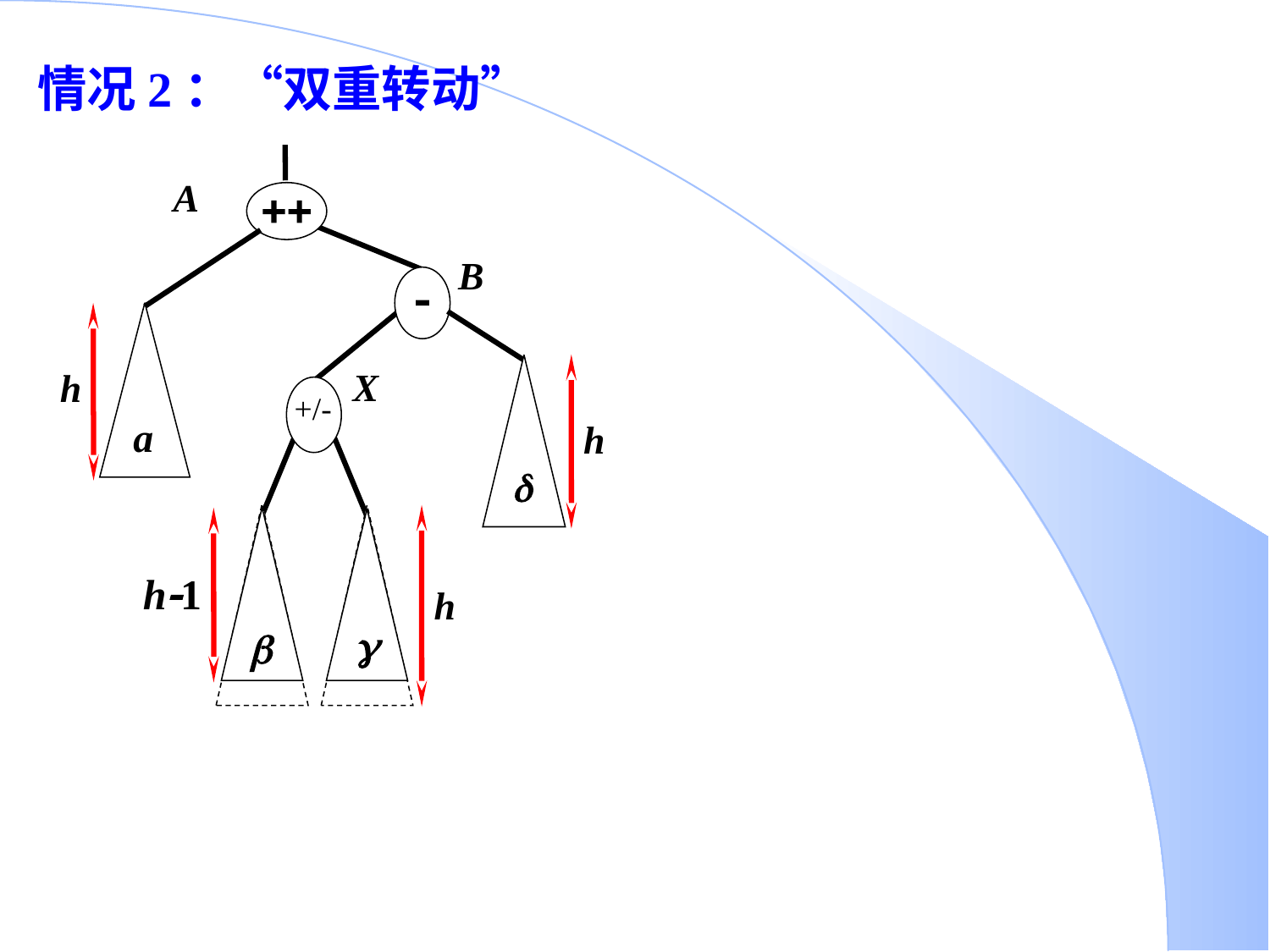

情况2：“双重转动”

A
++

B
−

X
h
+/-
a
h

δ

h−1
h
γ
β